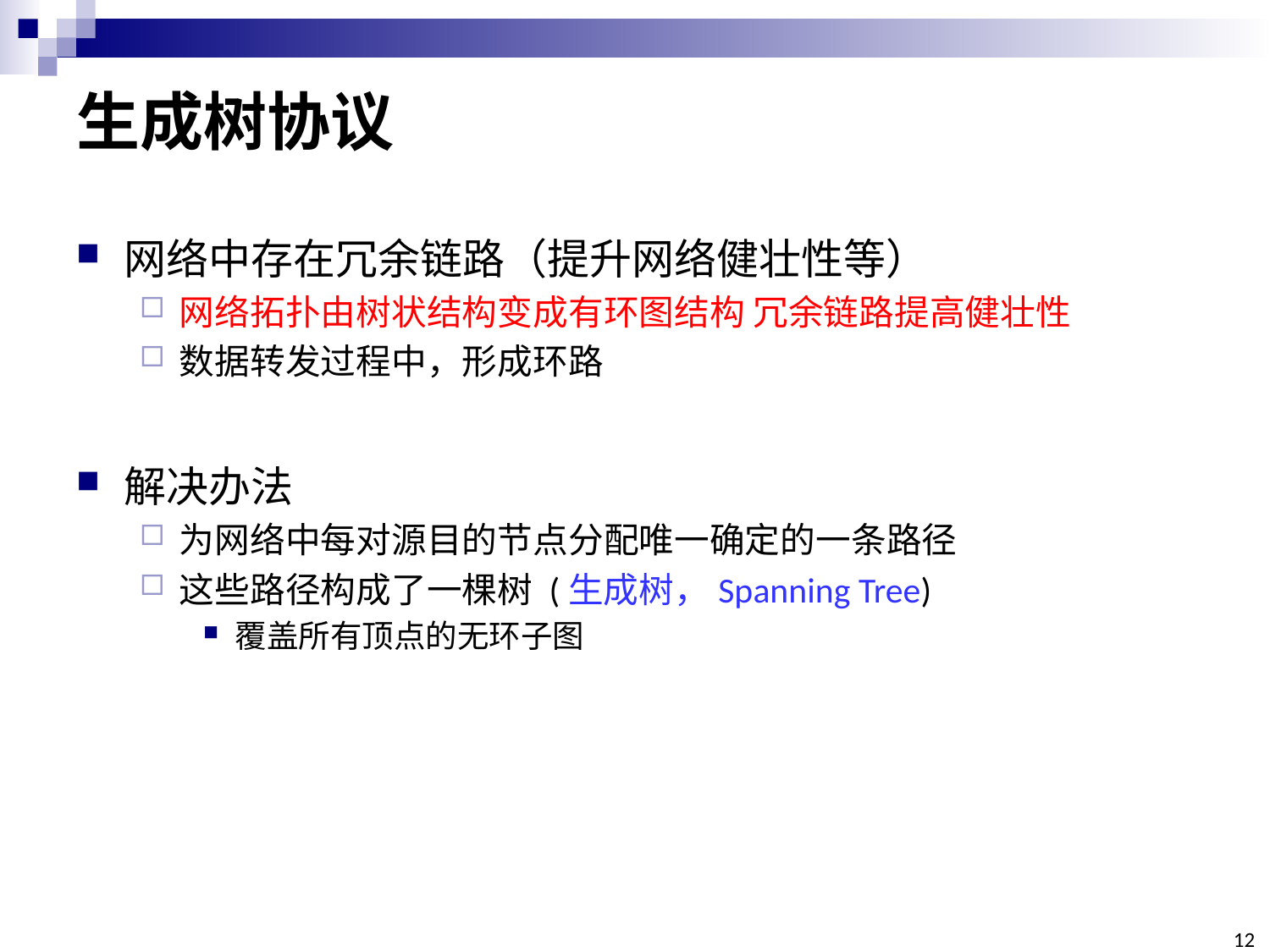

# 生成树协议
网络中存在冗余链路（提升网络健壮性等）
网络拓扑由树状结构变成有环图结构 冗余链路提高健壮性
数据转发过程中，形成环路
解决办法
为网络中每对源目的节点分配唯一确定的一条路径
这些路径构成了一棵树 (生成树，Spanning Tree)
覆盖所有顶点的无环子图
12